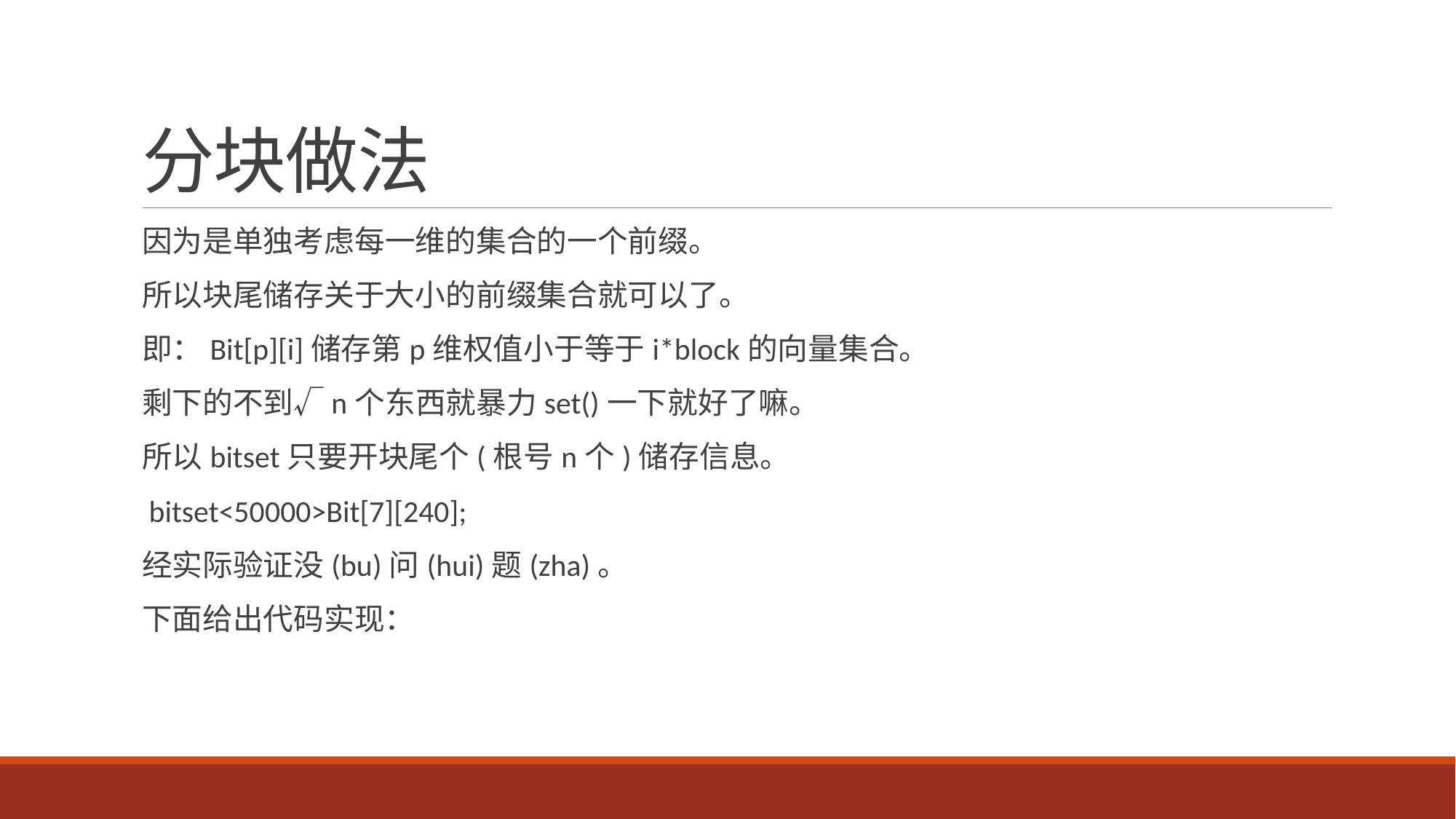

# 分块做法
因为是单独考虑每一维的集合的一个前缀。
所以块尾储存关于大小的前缀集合就可以了。
即：Bit[p][i]储存第p维权值小于等于i*block的向量集合。
剩下的不到√n个东西就暴力set()一下就好了嘛。
所以bitset只要开块尾个(根号n个)储存信息。
 bitset<50000>Bit[7][240];
经实际验证没(bu)问(hui)题(zha)。
下面给出代码实现：